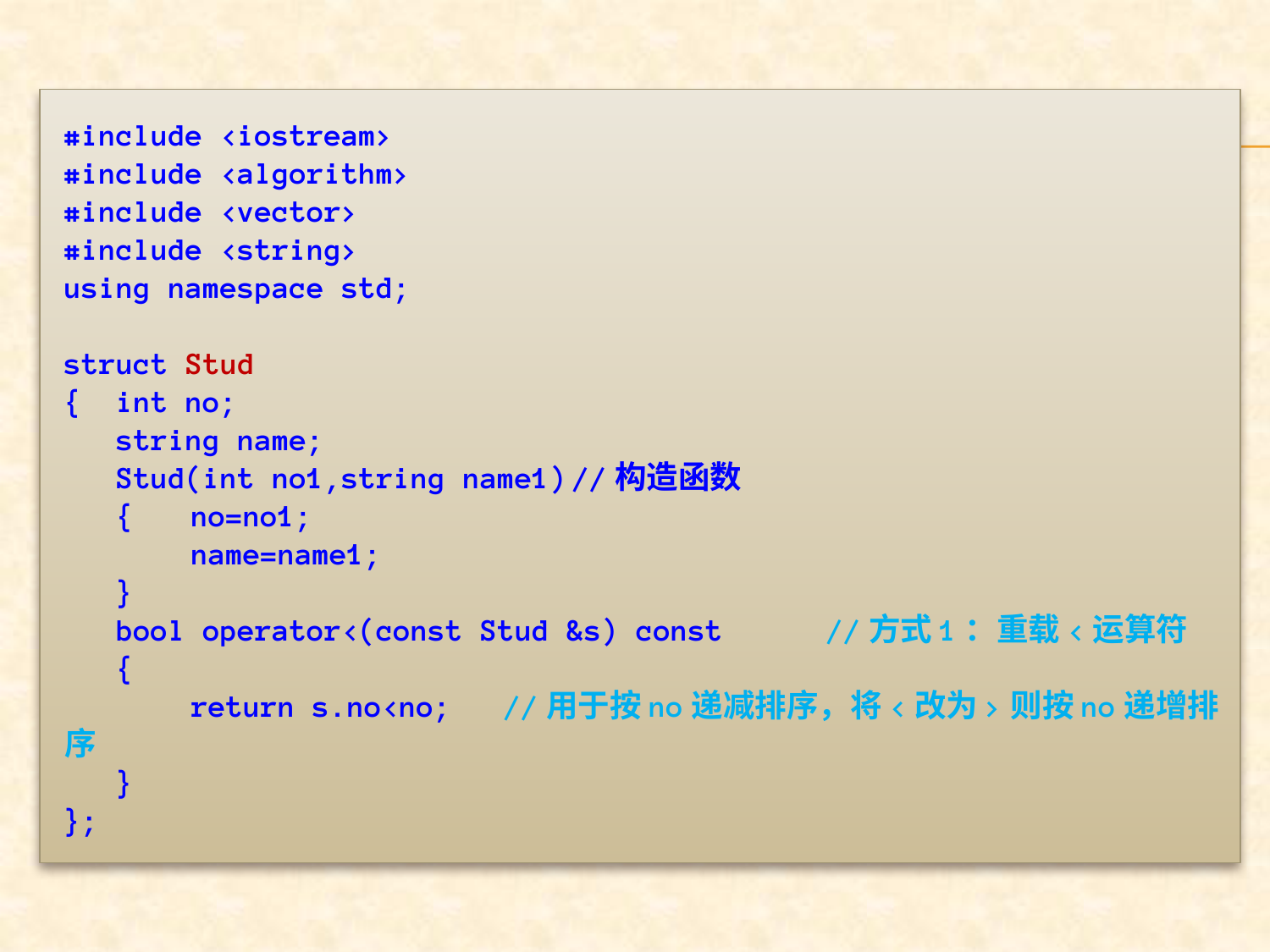

#include <iostream>
#include <algorithm>
#include <vector>
#include <string>
using namespace std;
struct Stud
{  int no;
   string name;
   Stud(int no1,string name1)	//构造函数
   {	no=no1;
	name=name1;
   }
   bool operator<(const Stud &s) const	//方式1：重载<运算符
   {
	return s.no<no;   //用于按no递减排序，将<改为>则按no递增排序
   }
};